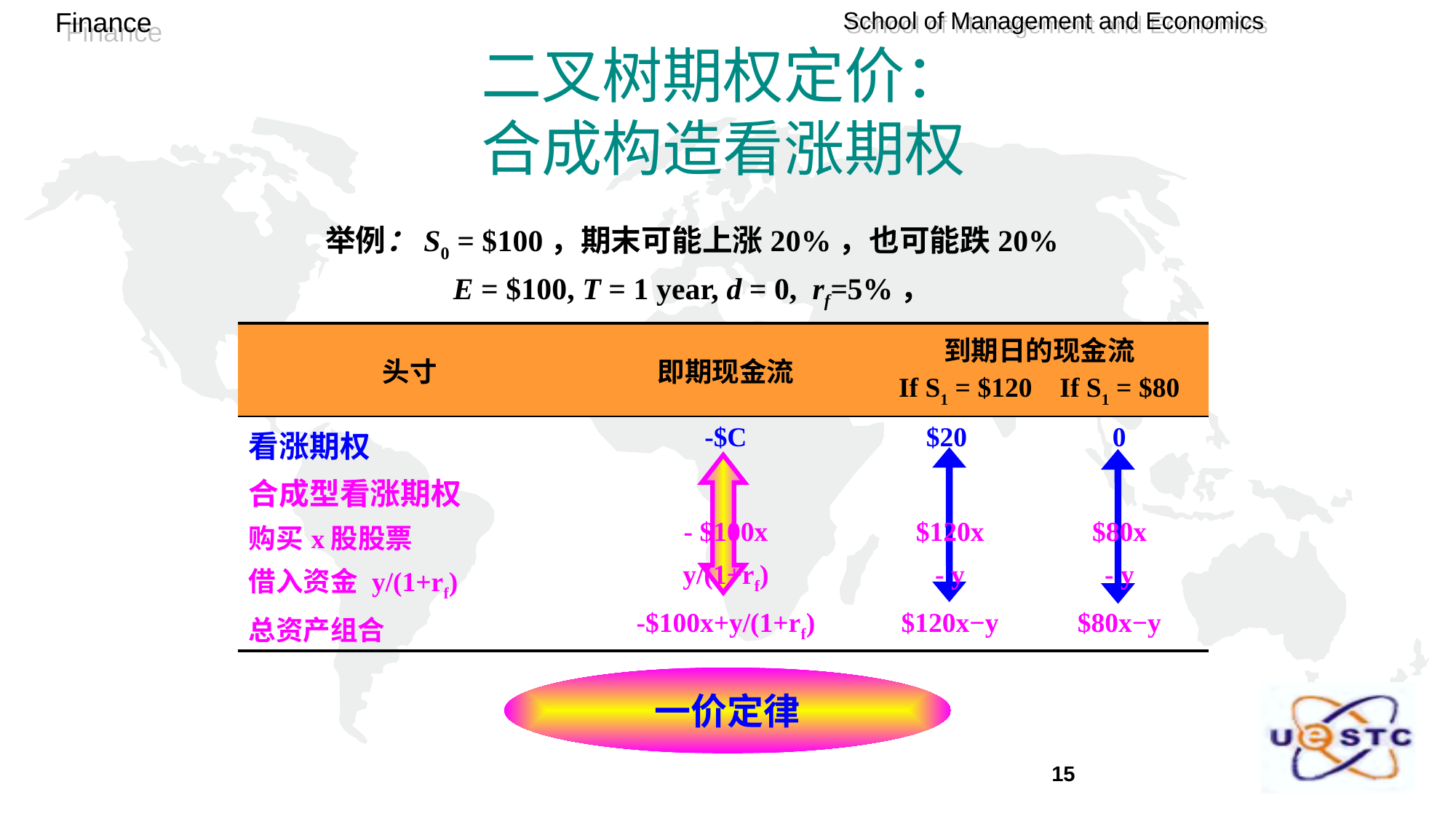

# 二叉树期权定价： 合成构造看涨期权
举例：S0 = $100，期末可能上涨20%，也可能跌20%
E = $100, T = 1 year, d = 0,  rf=5%，
| 头寸 | 即期现金流 | 到期日的现金流 |  |
| --- | --- | --- | --- |
|  |  | If S1 = $120 If S1 = $80 |  |
| 看涨期权 | -$C | $20 | 0 |
| 合成型看涨期权 |  |  |  |
| 购买x股股票 | - $100x | $120x | $80x |
| 借入资金 y/(1+rf) | y/(1+rf) | - y | - y |
| 总资产组合 | -$100x+y/(1+rf) | $120x−y | $80x−y |

一价定律